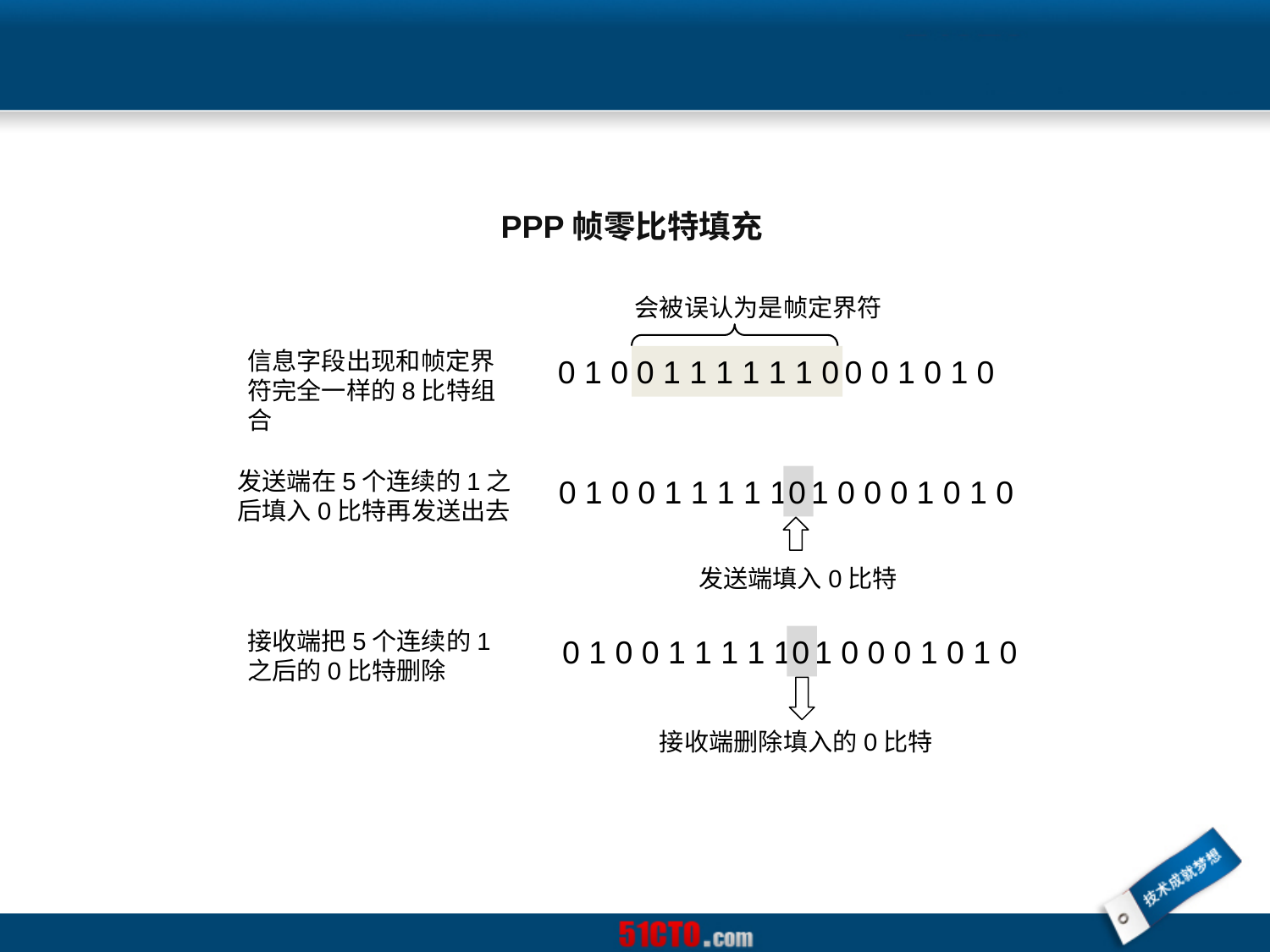

PPP帧零比特填充

会被误认为是帧定界符
信息字段出现和帧定界符完全一样的8比特组合
0 1 0
0 1 1 1 1 1 1 0
0 0 1 0 1 0
发送端在5个连续的1之后填入0比特再发送出去
0 1 0 0 1 1 1 1 1
0
1 0 0 0 1 0 1 0

发送端填入0比特
接收端把5个连续的1之后的0比特删除
0 1 0 0 1 1 1 1 1
0
1 0 0 0 1 0 1 0

接收端删除填入的0比特